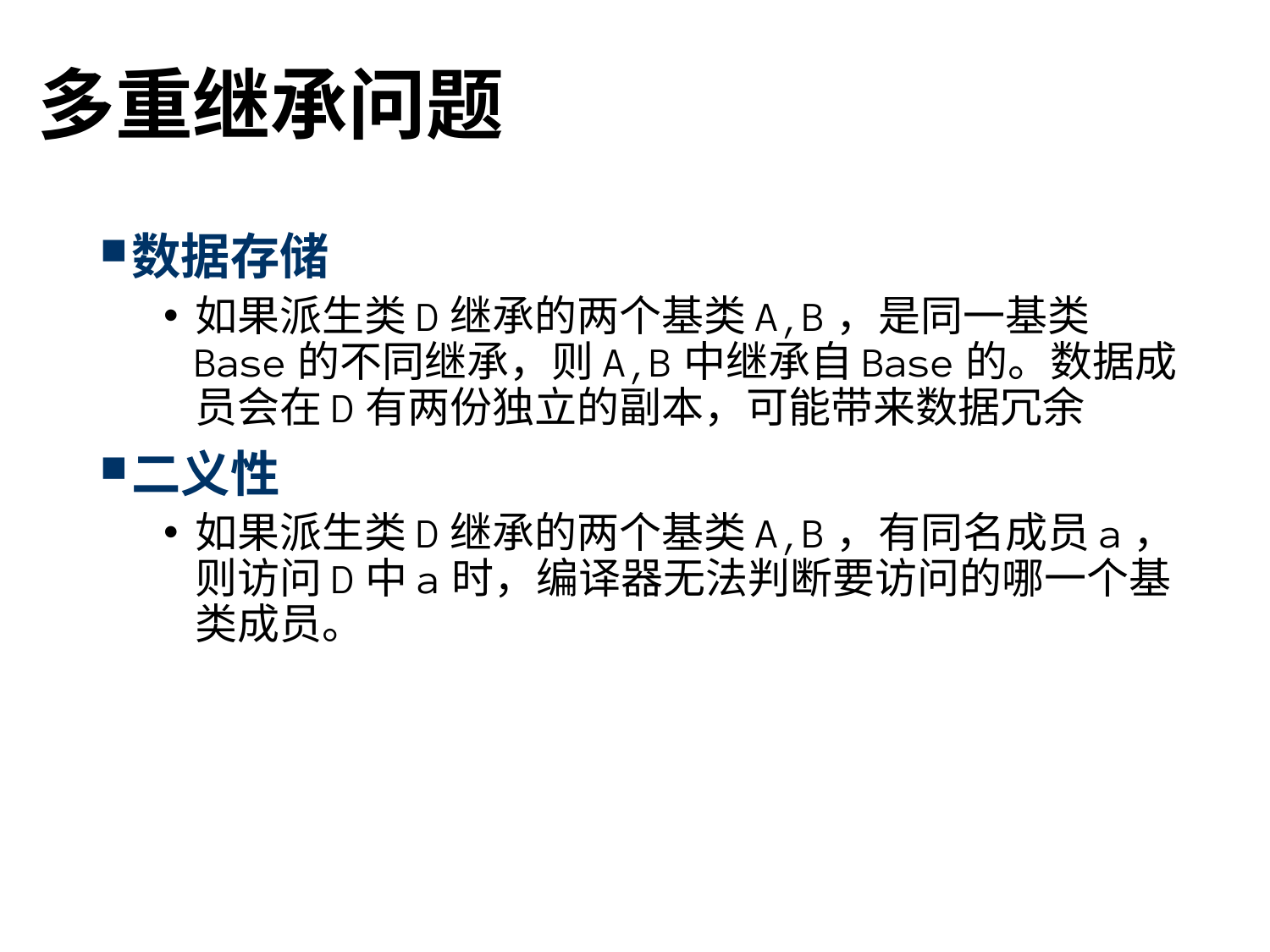

# 多重继承问题
数据存储
如果派生类D继承的两个基类A,B，是同一基类Base的不同继承，则A,B中继承自Base的。数据成员会在D有两份独立的副本，可能带来数据冗余
二义性
如果派生类D继承的两个基类A,B，有同名成员a，则访问D中a时，编译器无法判断要访问的哪一个基类成员。